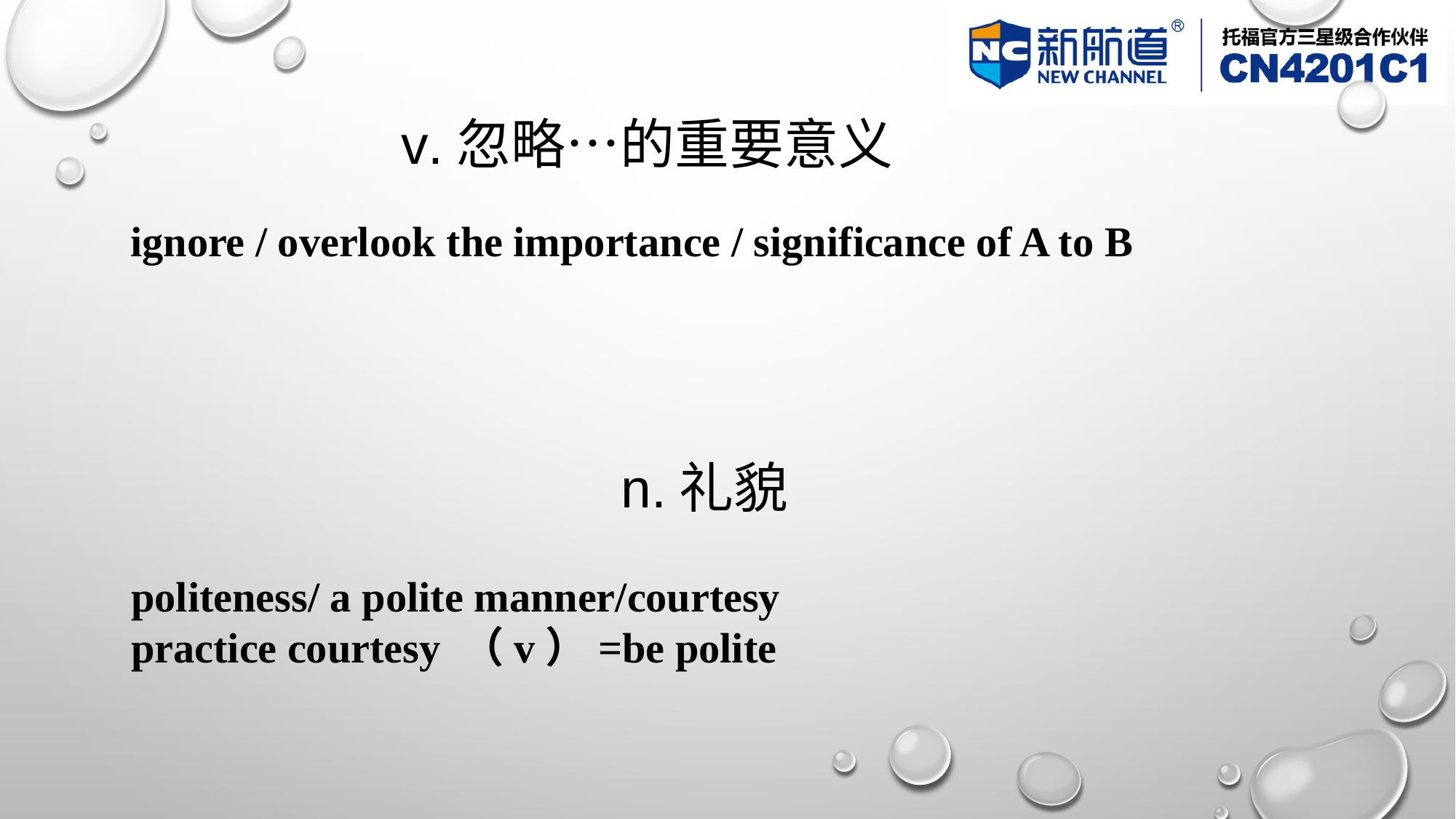

# v.忽略…的重要意义
 ignore / overlook the importance / significance of A to B

n.礼貌
politeness/ a polite manner/courtesy
practice courtesy （v）=be polite